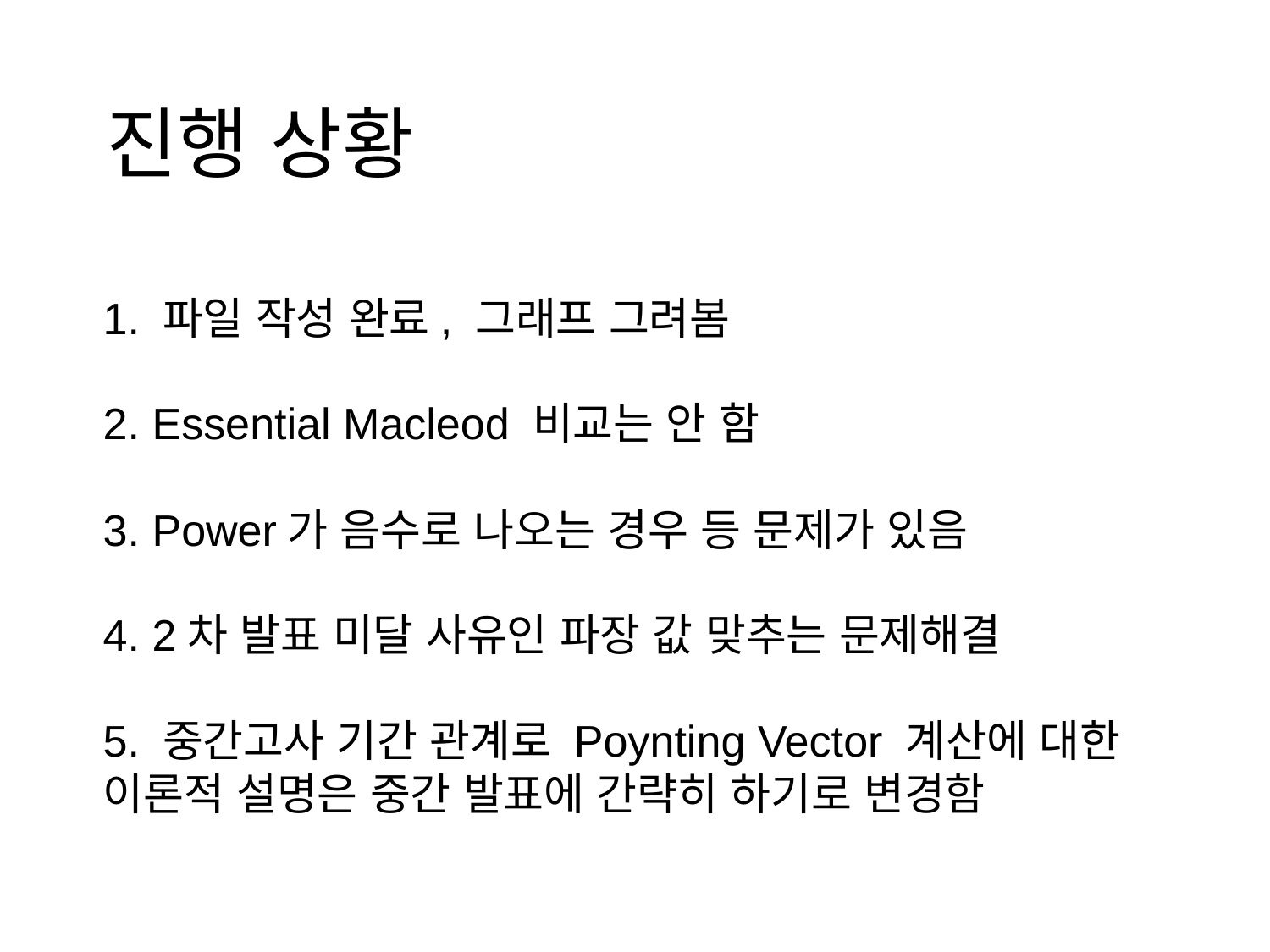

# 진행 상황
1. 파일 작성 완료, 그래프 그려봄

2. Essential Macleod 비교는 안 함

3. Power가 음수로 나오는 경우 등 문제가 있음

4. 2차 발표 미달 사유인 파장 값 맞추는 문제해결

5. 중간고사 기간 관계로 Poynting Vector 계산에 대한 이론적 설명은 중간 발표에 간략히 하기로 변경함